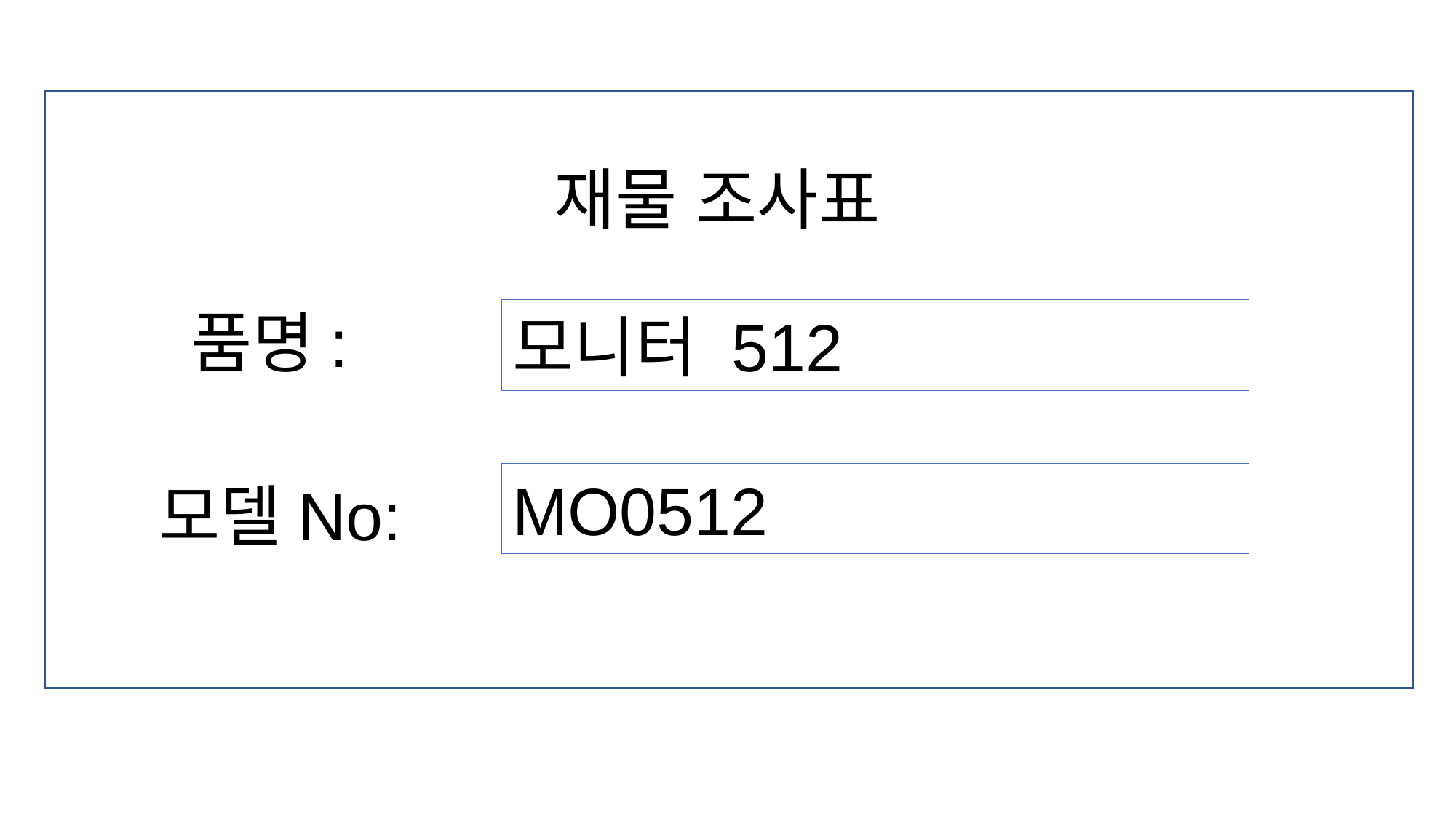

재물 조사표
품명:
모니터 512
MO0512
모델No: